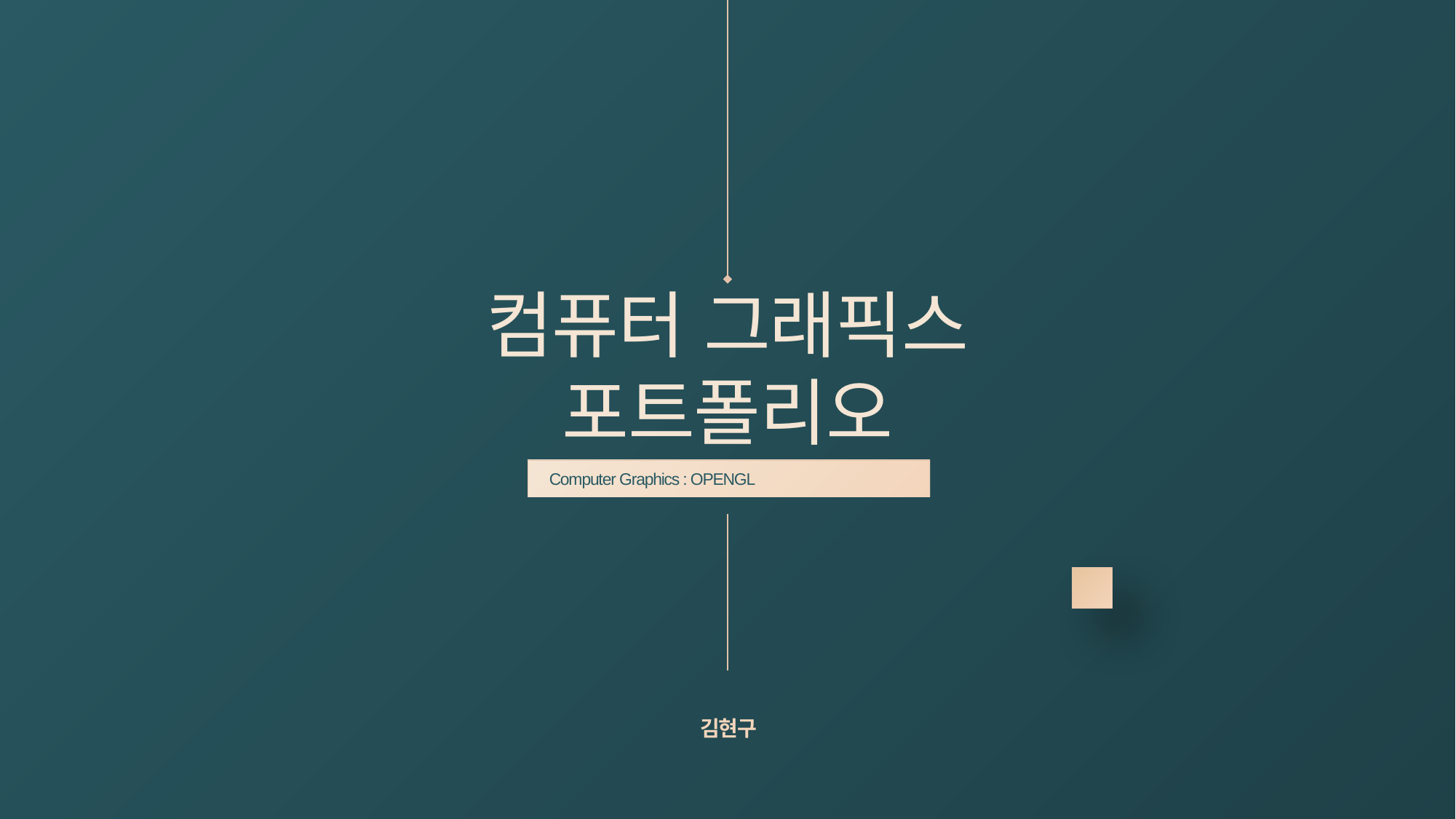

# 컴퓨터 그래픽스 포트폴리오
Computer Graphics : OPENGL

김현구